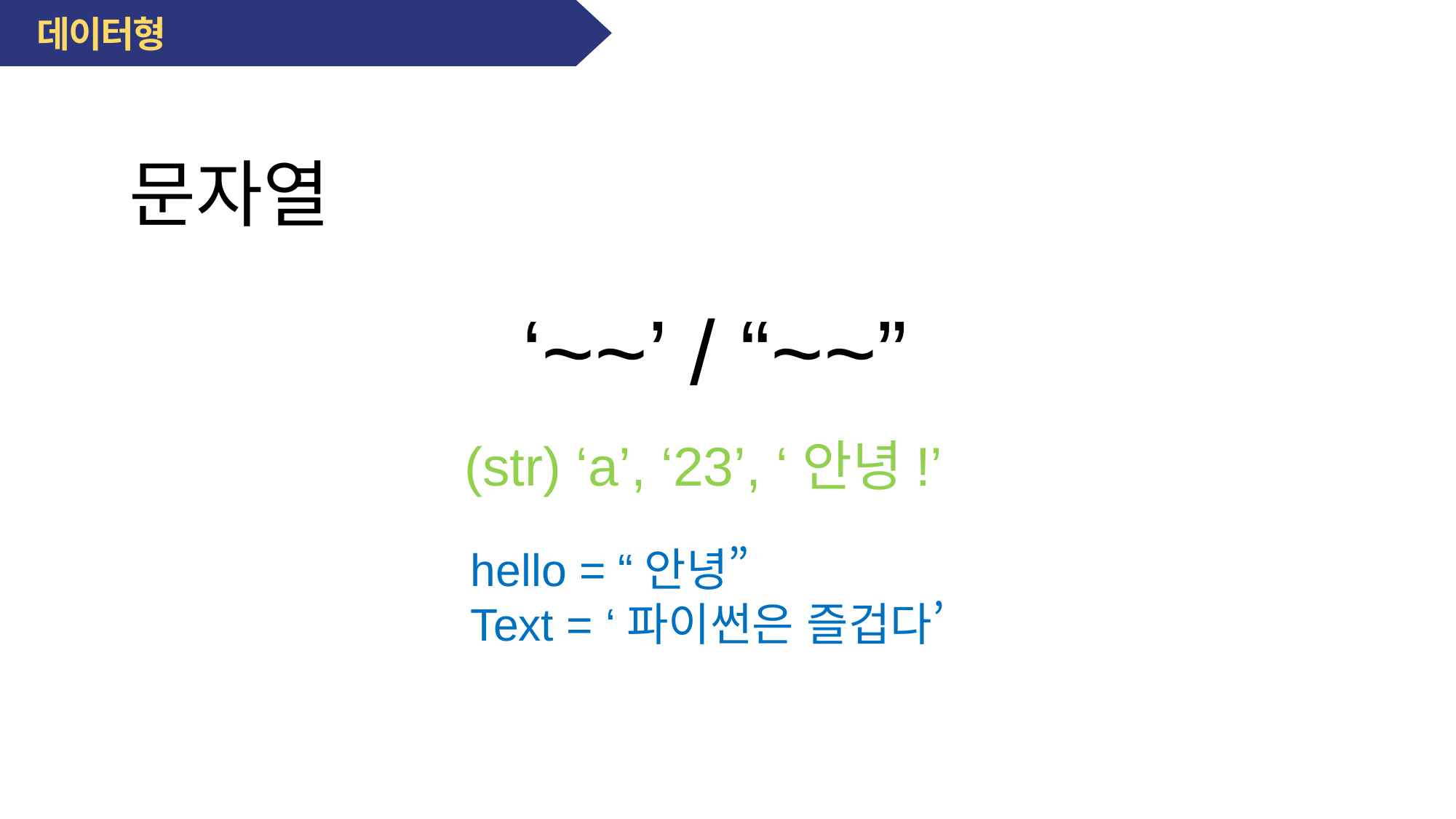

데이터형
문자열
‘~~’ / “~~”
(str) ‘a’, ‘23’, ‘안녕!’
hello = “안녕”
Text = ‘파이썬은 즐겁다’